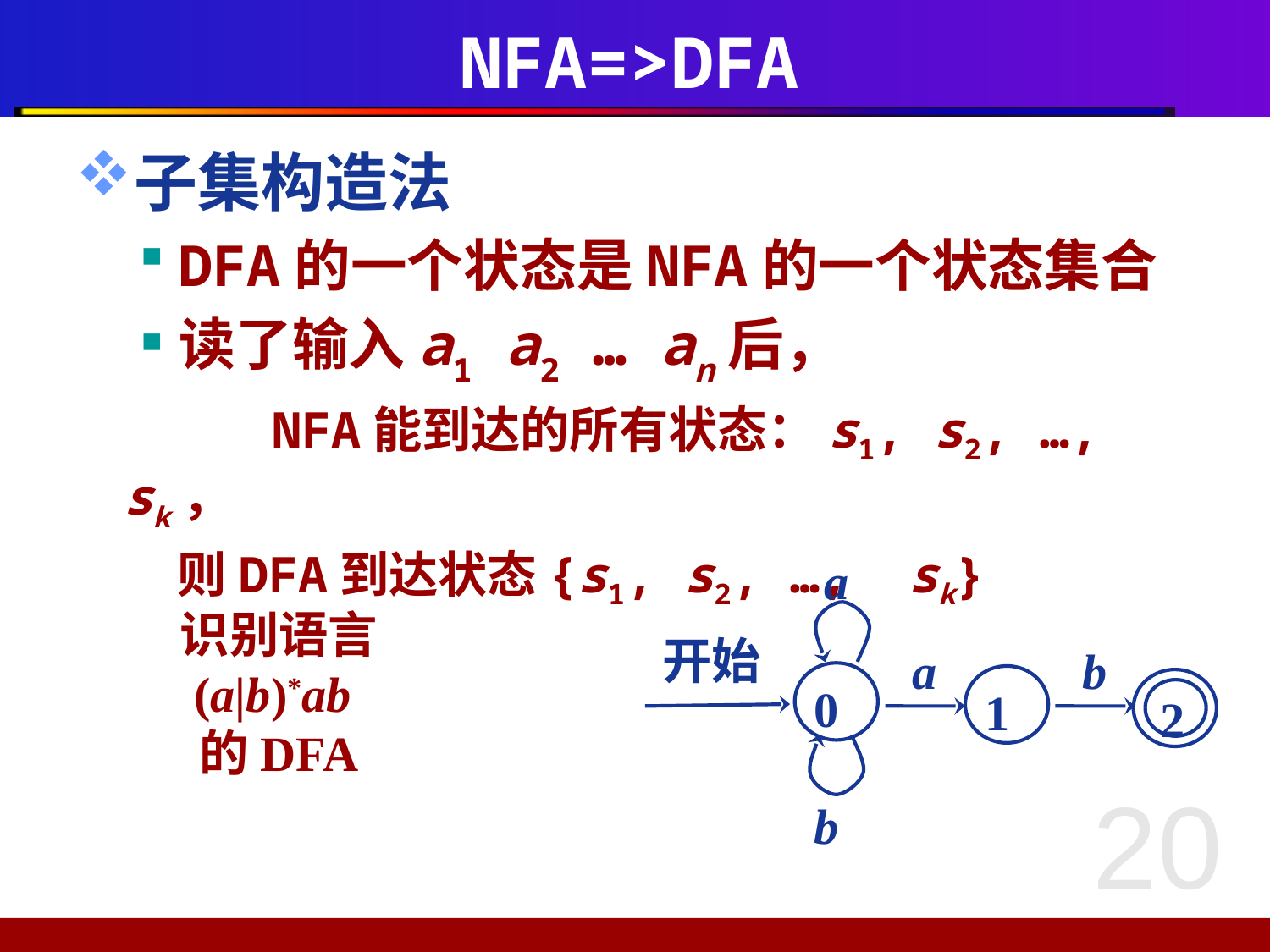

# NFA=>DFA
子集构造法
DFA的一个状态是NFA的一个状态集合
读了输入a1 a2 … an后，
	     NFA能到达的所有状态：s1, s2, …,  sk，
        则DFA到达状态{s1, s2, …,  sk}
a

开始
a
b
0
1

2

b
识别语言
(a|b)*ab
的DFA
20